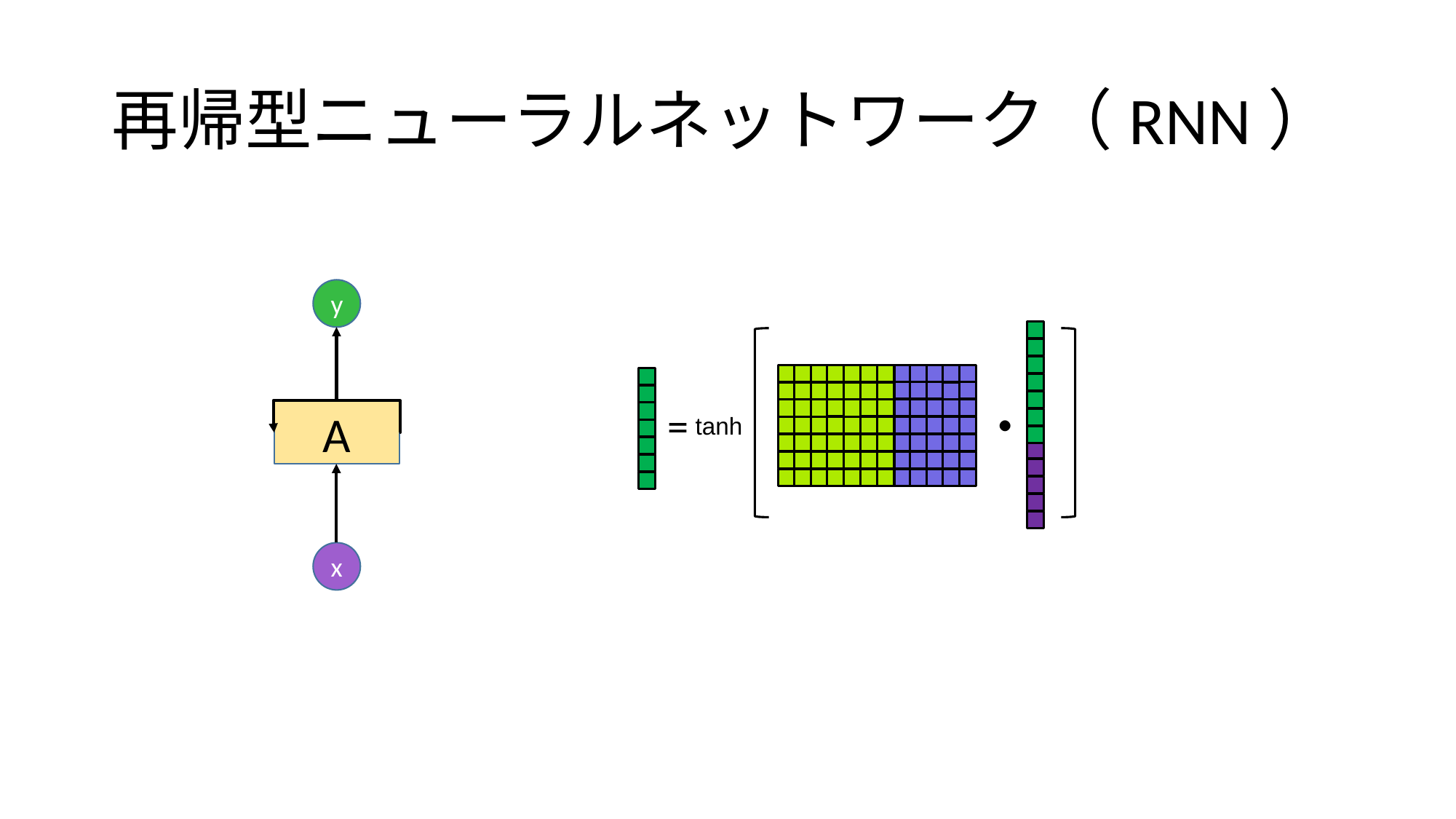

# 再帰型ニューラルネットワーク（RNN）
y

=
・
A
tanh

x